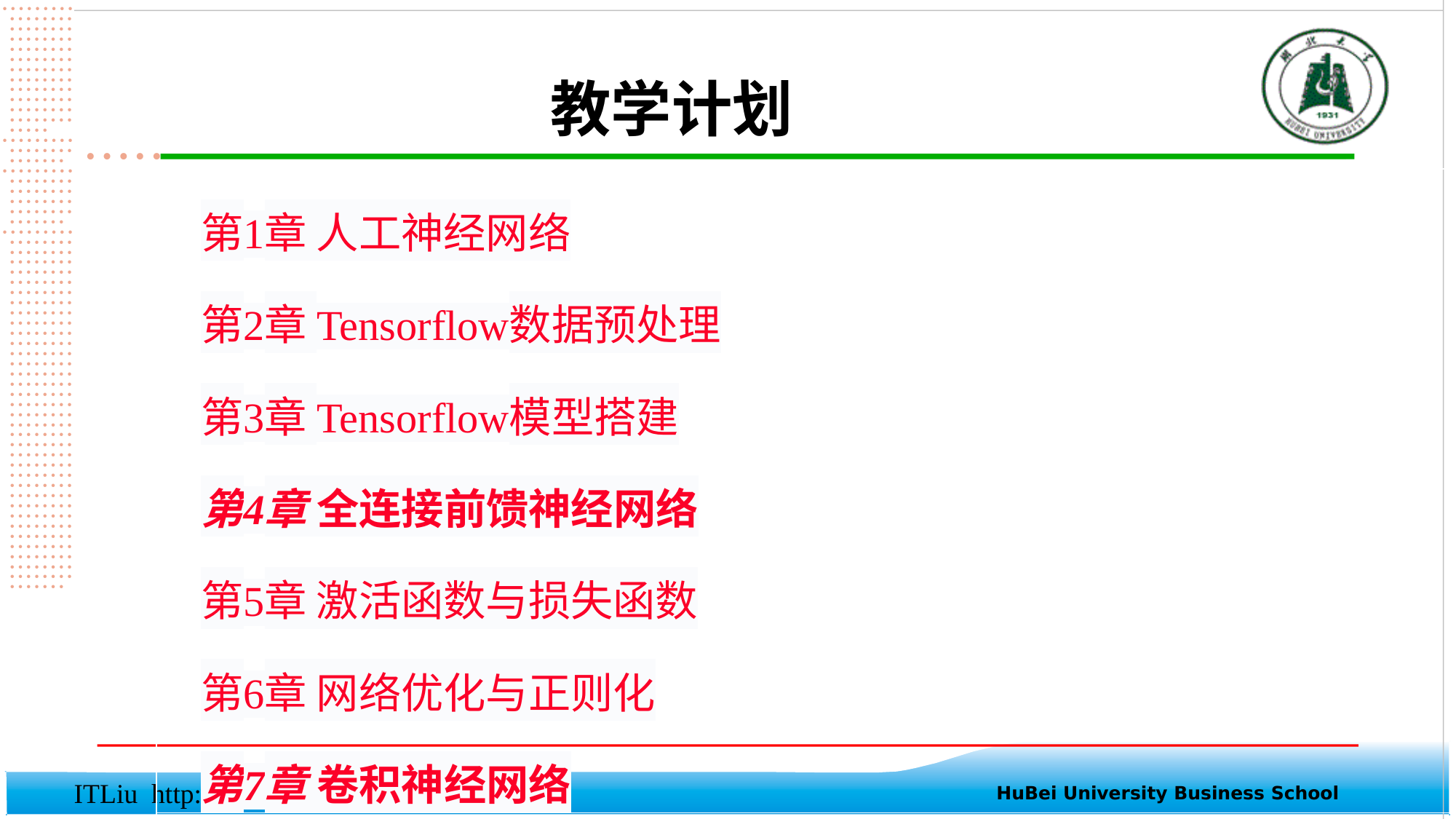

教学计划
| 第1章 人工神经网络 第2章 Tensorflow数据预处理 第3章 Tensorflow模型搭建 第4章 全连接前馈神经网络 第5章 激活函数与损失函数 第6章 网络优化与正则化 第7章 卷积神经网络 |
| --- |
|  |
|  |
|  |
|  |